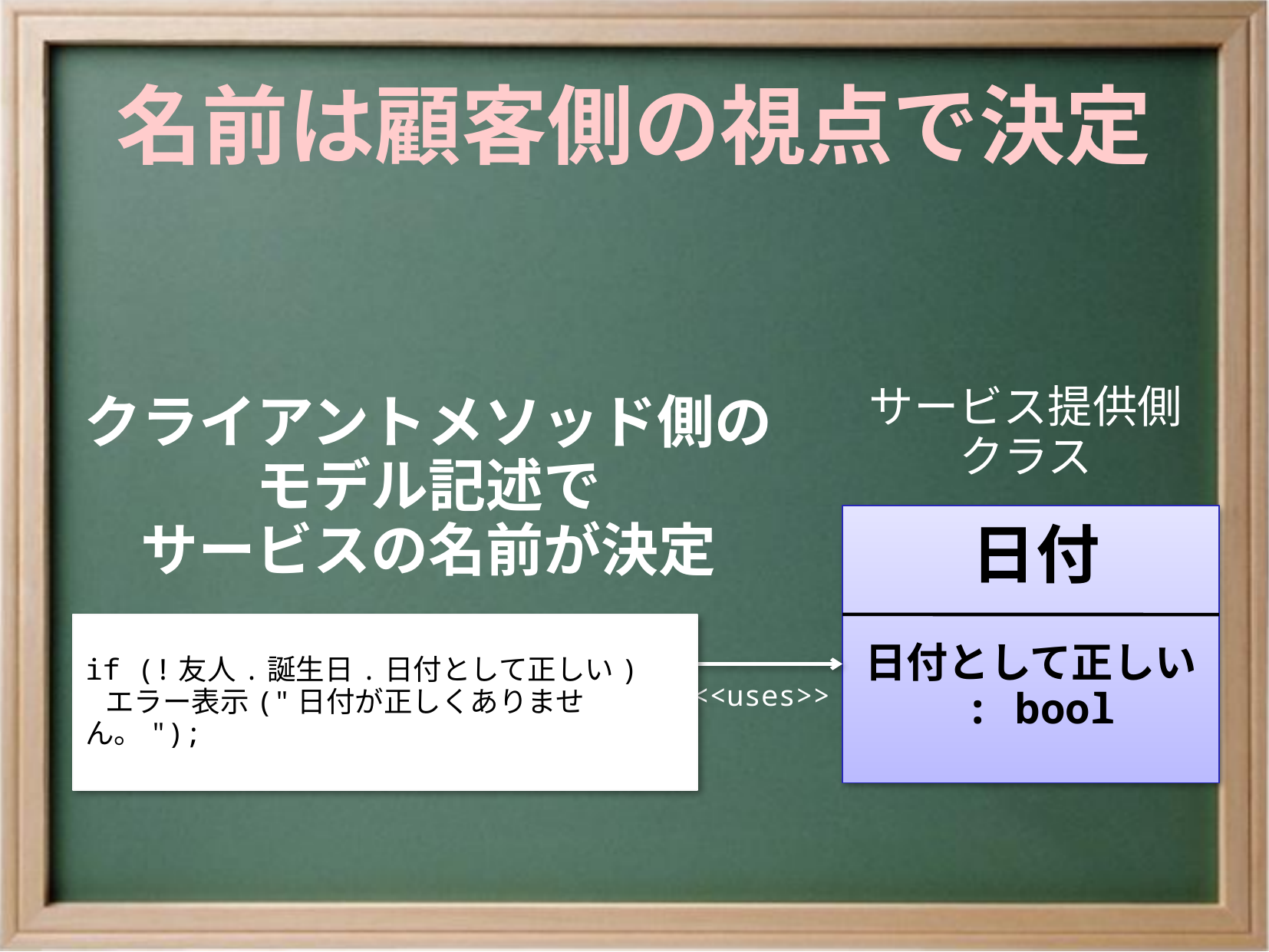

# 名前は顧客側の視点で決定
サービス提供側
クラス
クライアントメソッド側の
モデル記述で
サービスの名前が決定

日付
if (!友人.誕生日.日付として正しい)
  エラー表示("日付が正しくありません。");
日付として正しい : bool
<<uses>>